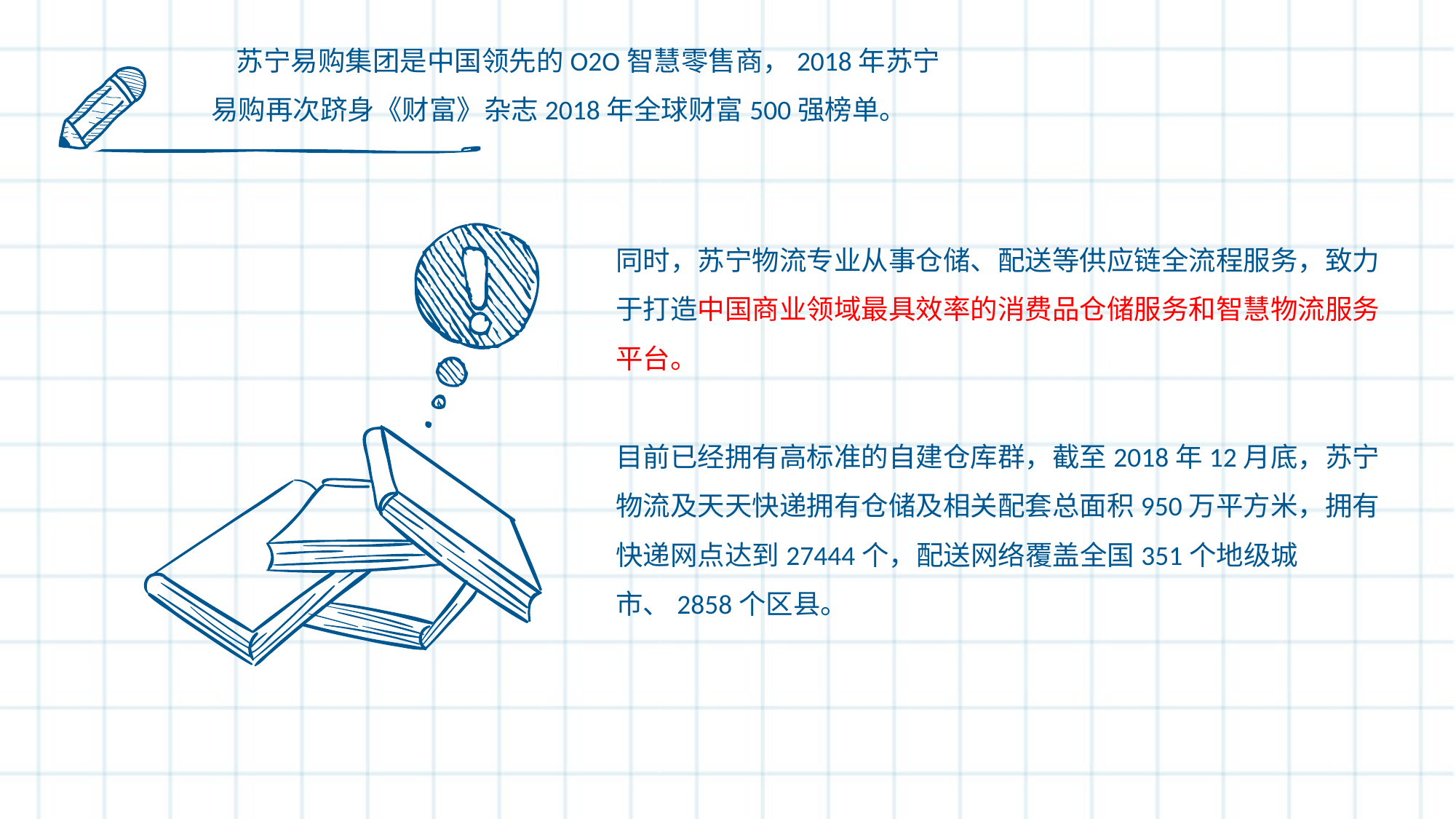

苏宁易购集团是中国领先的O2O智慧零售商，2018年苏宁易购再次跻身《财富》杂志2018年全球财富500强榜单。

同时，苏宁物流专业从事仓储、配送等供应链全流程服务，致力于打造中国商业领域最具效率的消费品仓储服务和智慧物流服务平台。

目前已经拥有高标准的自建仓库群，截至2018年12月底，苏宁物流及天天快递拥有仓储及相关配套总面积950万平方米，拥有快递网点达到27444个，配送网络覆盖全国351个地级城市、2858个区县。